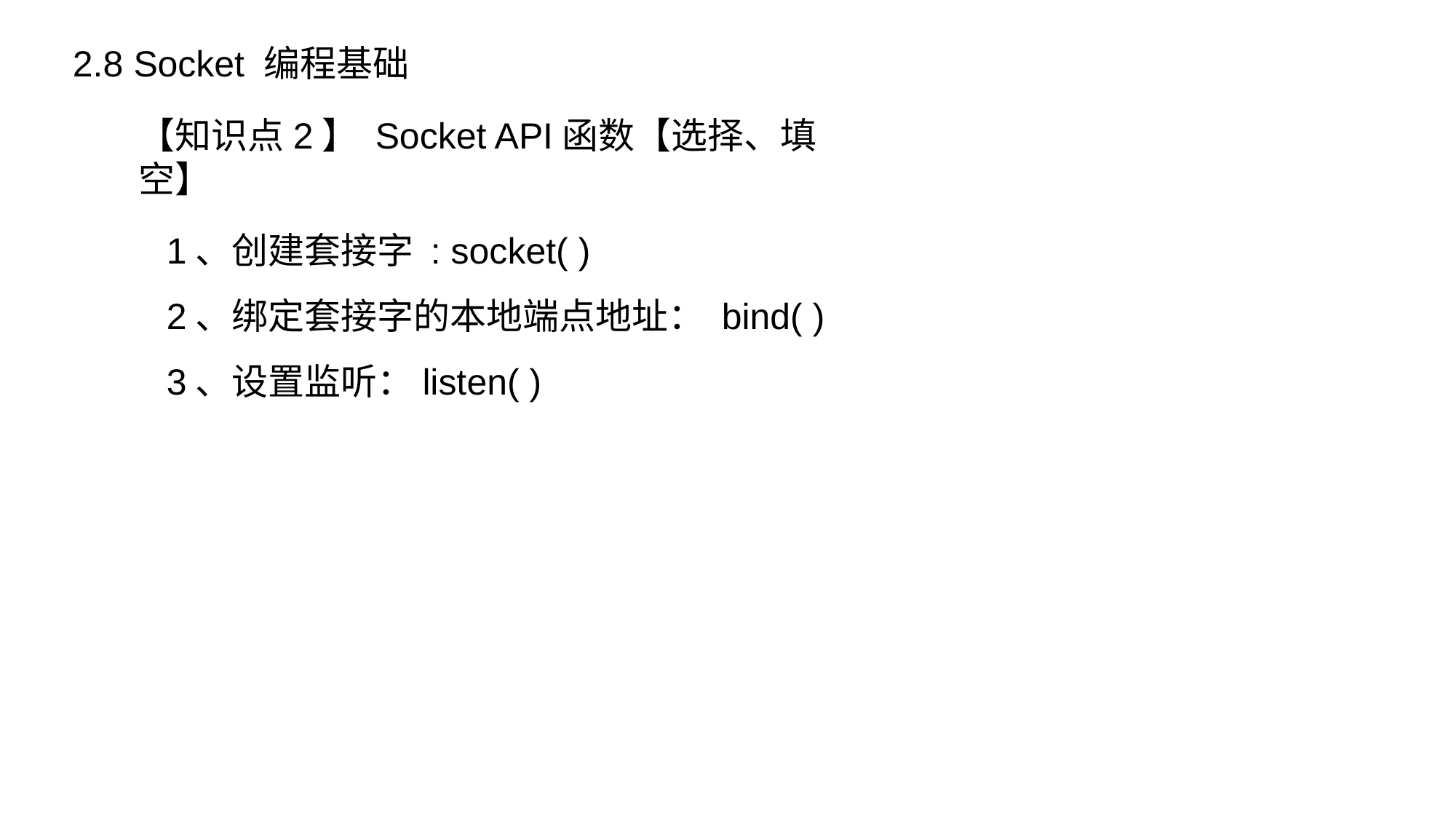

2.8 Socket 编程基础
【知识点2】 Socket API函数【选择、填空】
1、创建套接字 : socket( )
2、绑定套接字的本地端点地址： bind( )
3、设置监听：listen( )